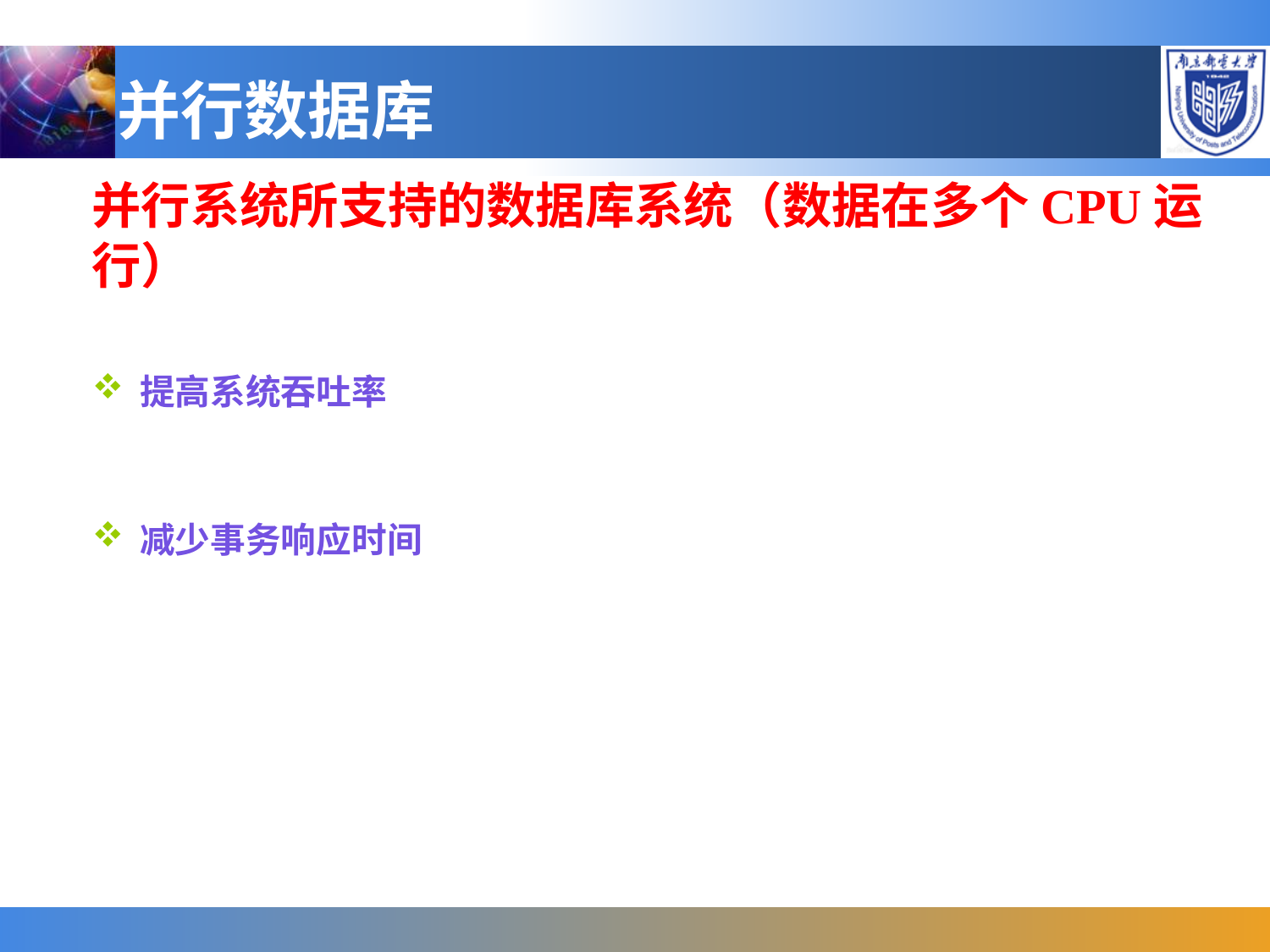

# 并行数据库
并行系统所支持的数据库系统（数据在多个CPU运行）

提高系统吞吐率

减少事务响应时间